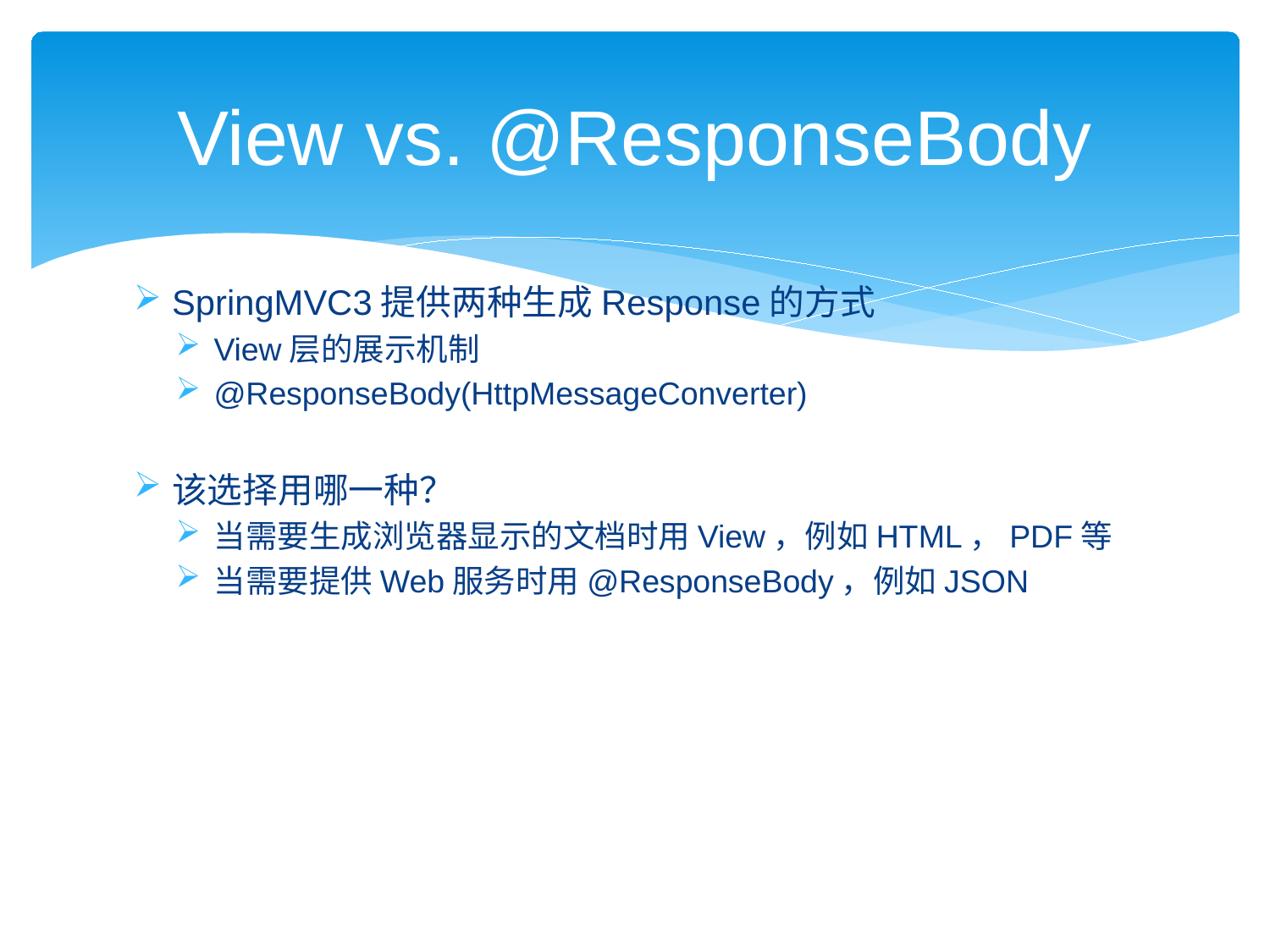

# View vs. @ResponseBody
SpringMVC3提供两种生成Response的方式
View层的展示机制
@ResponseBody(HttpMessageConverter)

该选择用哪一种？
当需要生成浏览器显示的文档时用View，例如HTML，PDF等
当需要提供Web服务时用@ResponseBody，例如JSON